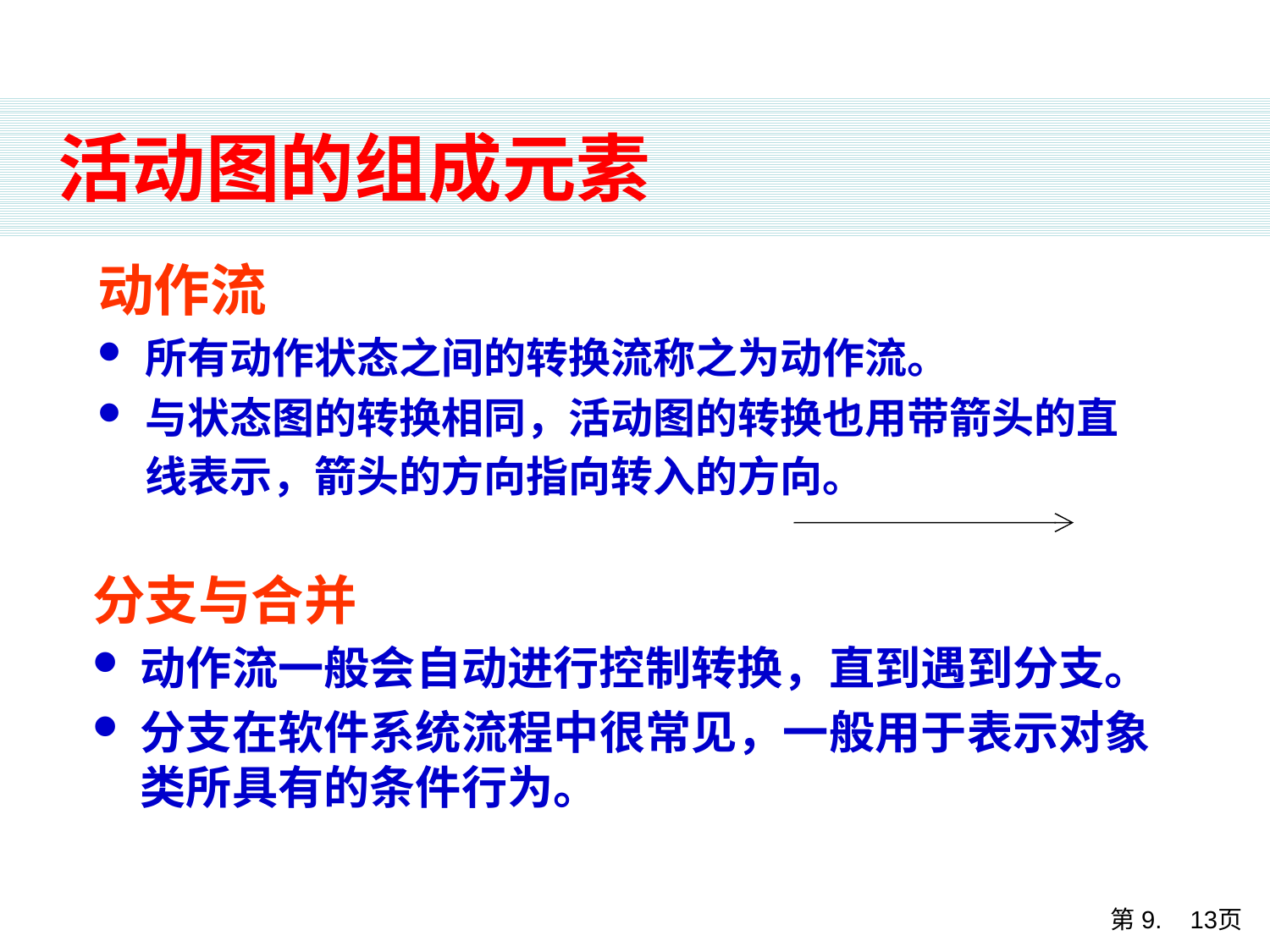

# 活动图的组成元素
动作流
所有动作状态之间的转换流称之为动作流。
与状态图的转换相同，活动图的转换也用带箭头的直线表示，箭头的方向指向转入的方向。

分支与合并
动作流一般会自动进行控制转换，直到遇到分支。
分支在软件系统流程中很常见，一般用于表示对象类所具有的条件行为。
第9.    13页